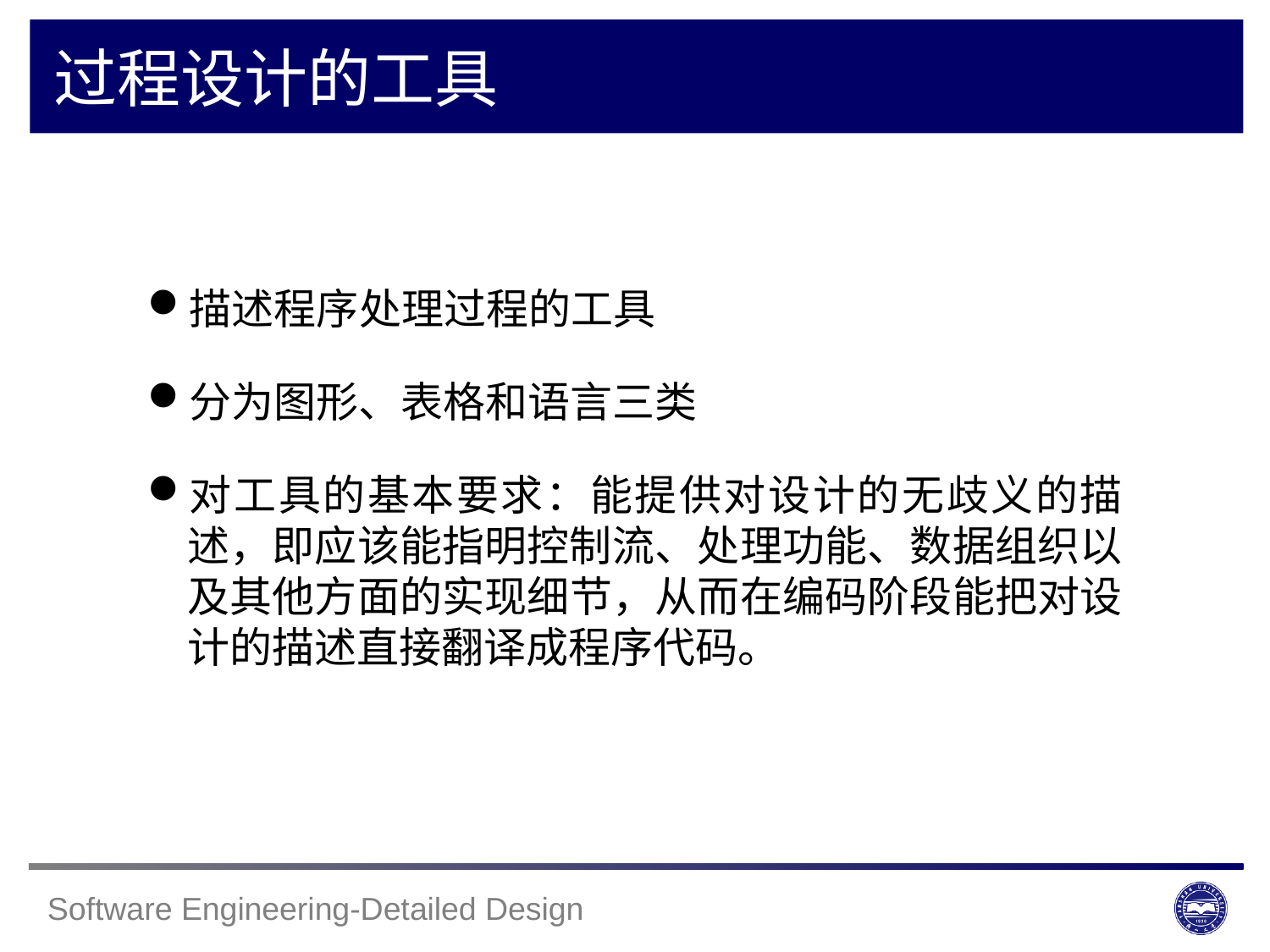

过程设计的工具
描述程序处理过程的工具
分为图形、表格和语言三类
对工具的基本要求：能提供对设计的无歧义的描述，即应该能指明控制流、处理功能、数据组织以及其他方面的实现细节，从而在编码阶段能把对设计的描述直接翻译成程序代码。